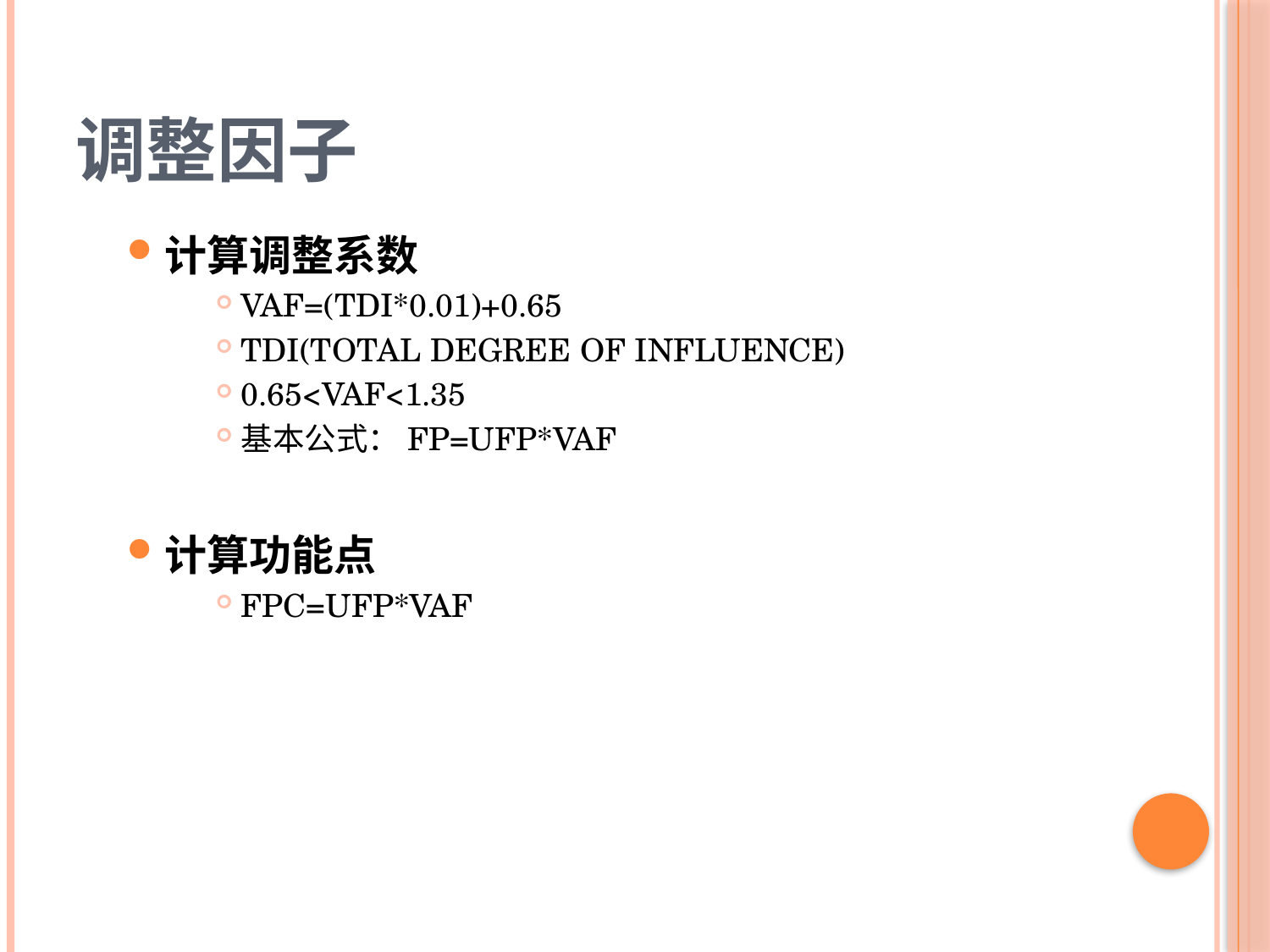

# 调整因子
计算调整系数
VAF=(TDI*0.01)+0.65
TDI(TOTAL DEGREE OF INFLUENCE)
0.65<VAF<1.35
基本公式：FP=UFP*VAF

计算功能点
FPC=UFP*VAF